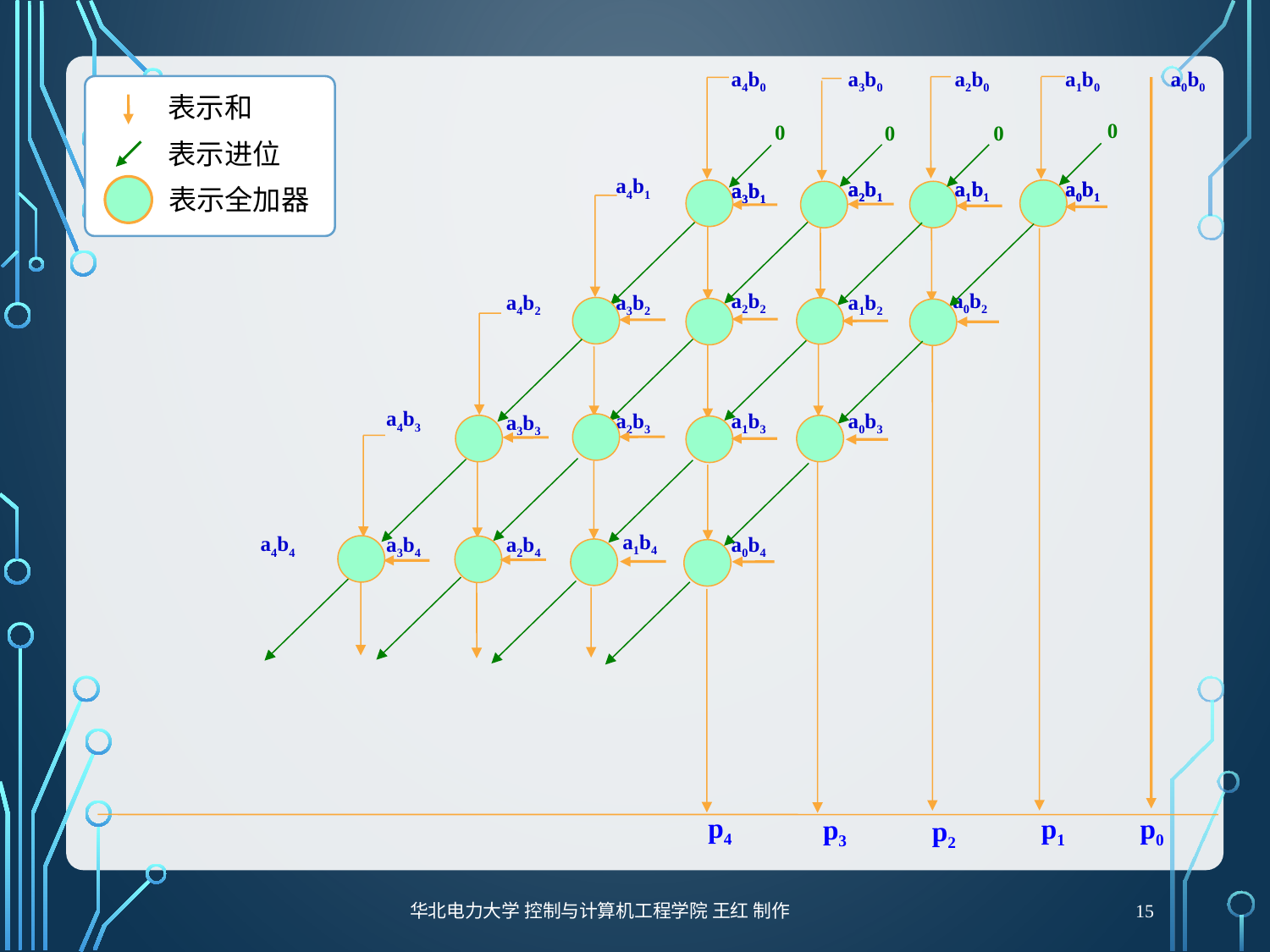

a4b0
a3b0
a2b0
a1b0
a0b0

表示和

表示进位

表示全加器

0
0
0
0

a2b1
a1b1
a0b1
a3b1

a4b1
a2b1
a1b1
a0b1
a3b1

a2b2
a0b2
a4b2
a3b2
a1b2

a4b3
a2b3
a1b3
a0b3
a3b3

a1b4
a4b4
a3b4
a2b4
a0b4

p4
 p1
p0
p3

 p2

华北电力大学 控制与计算机工程学院 王红 制作
15